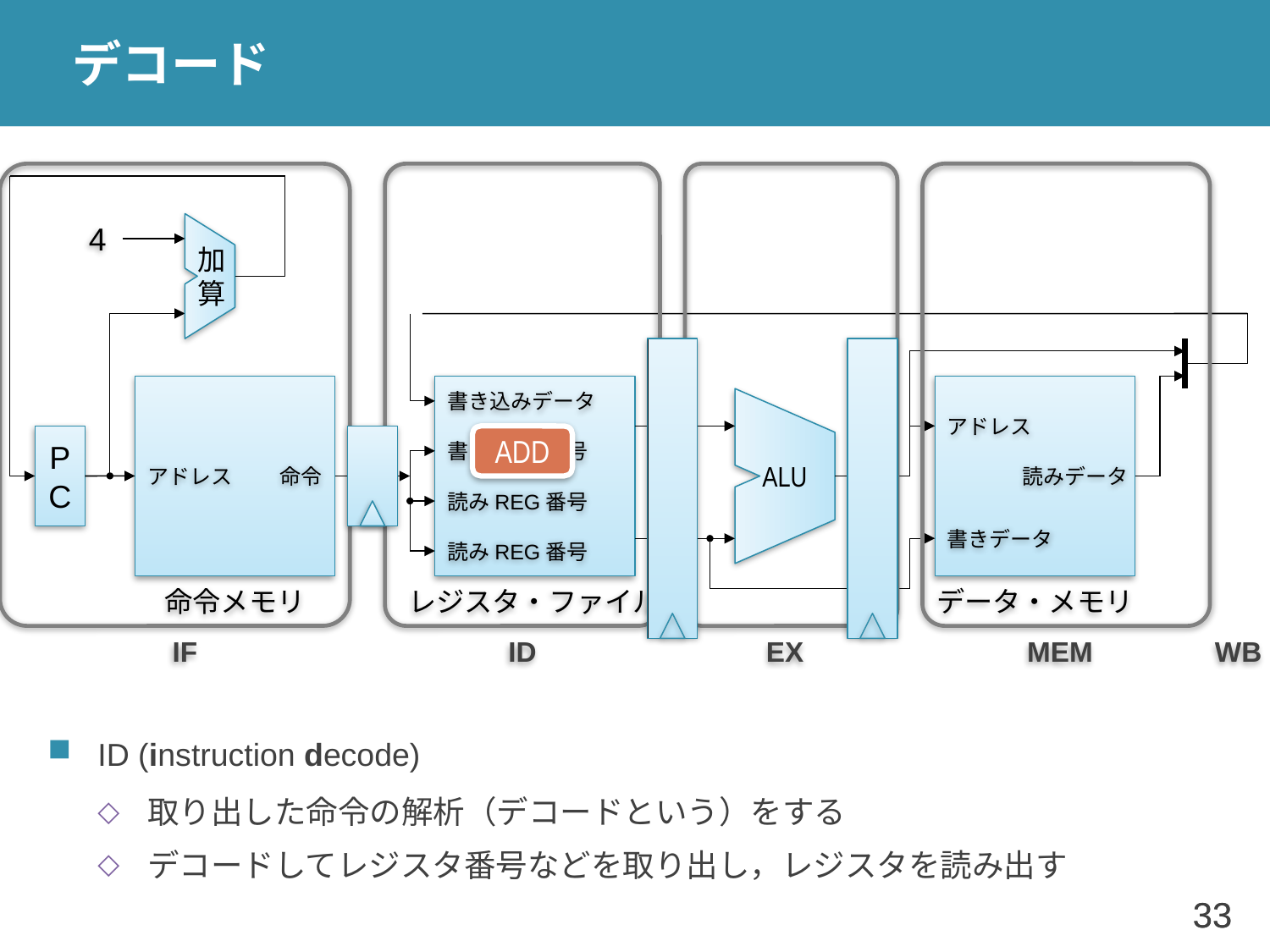

# デコード

4
加算

書き込みデータ

アドレス
ALU
PC

書きREG番号
ADD

アドレス
命令
読みデータ
読みREG番号
書きデータ
読みREG番号

命令メモリ
レジスタ・ファイル
データ・メモリ

IF
ID
EX
MEM
WB
ID (instruction decode)
取り出した命令の解析（デコードという）をする
デコードしてレジスタ番号などを取り出し，レジスタを読み出す